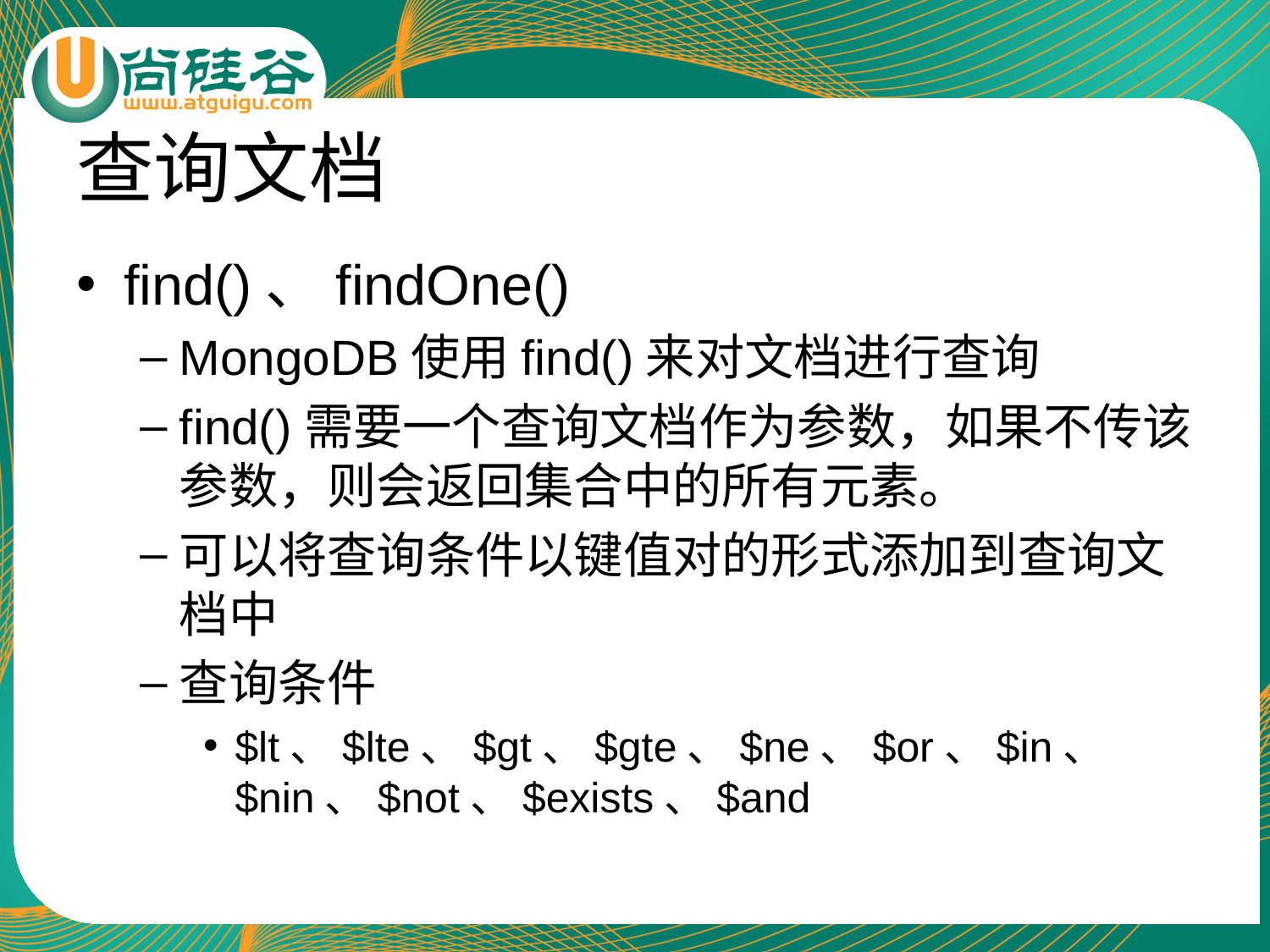

# 查询文档
find()、findOne()
MongoDB使用find()来对文档进行查询
find()需要一个查询文档作为参数，如果不传该参数，则会返回集合中的所有元素。
可以将查询条件以键值对的形式添加到查询文档中
查询条件
$lt、$lte、$gt、$gte、$ne、$or、$in、$nin、$not、$exists、$and